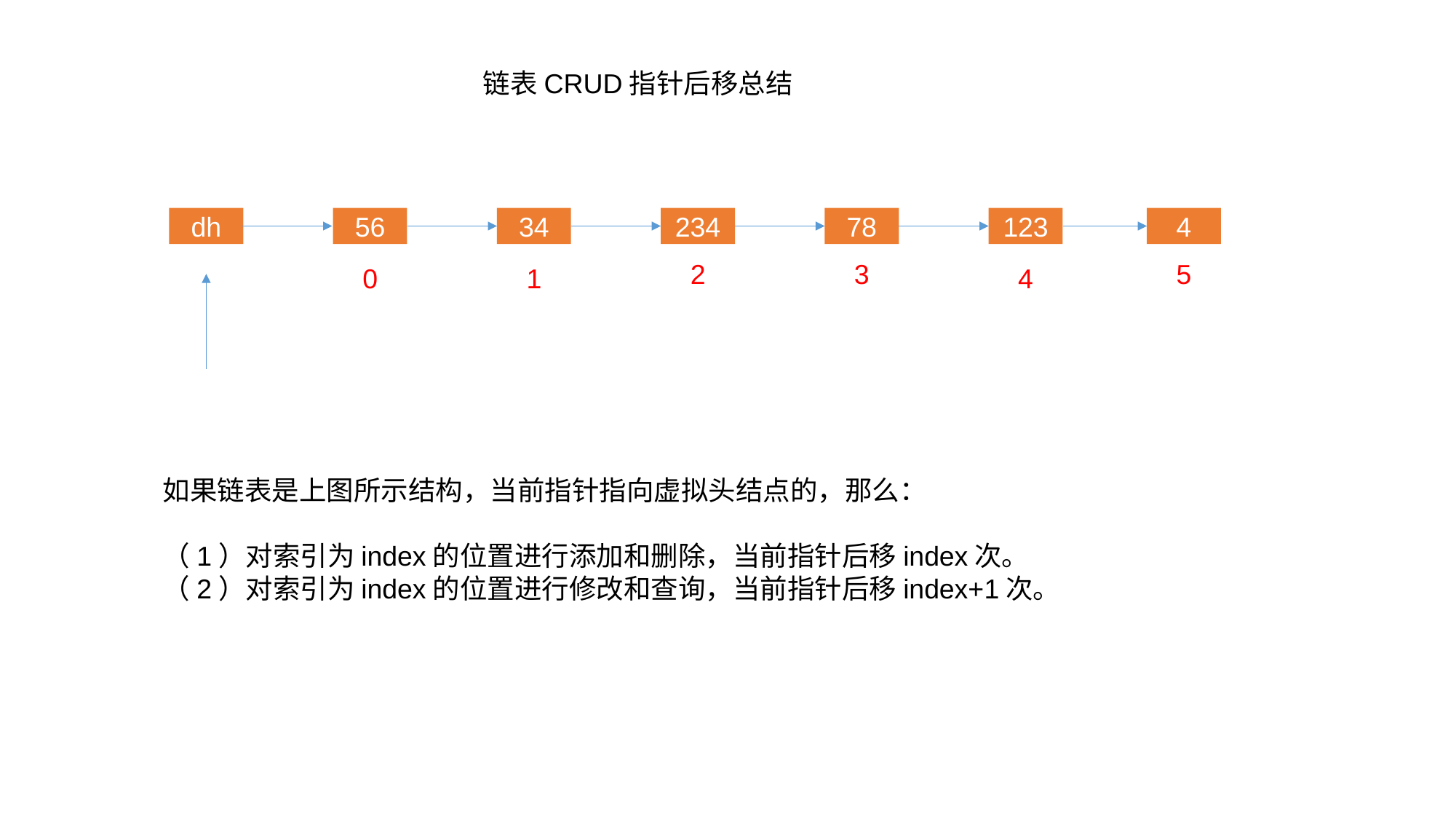

链表CRUD指针后移总结
dh
78
123
4
234
34
56
2
3
5
4
0
1
如果链表是上图所示结构，当前指针指向虚拟头结点的，那么：

（1）对索引为index的位置进行添加和删除，当前指针后移index次。
（2）对索引为index的位置进行修改和查询，当前指针后移index+1次。